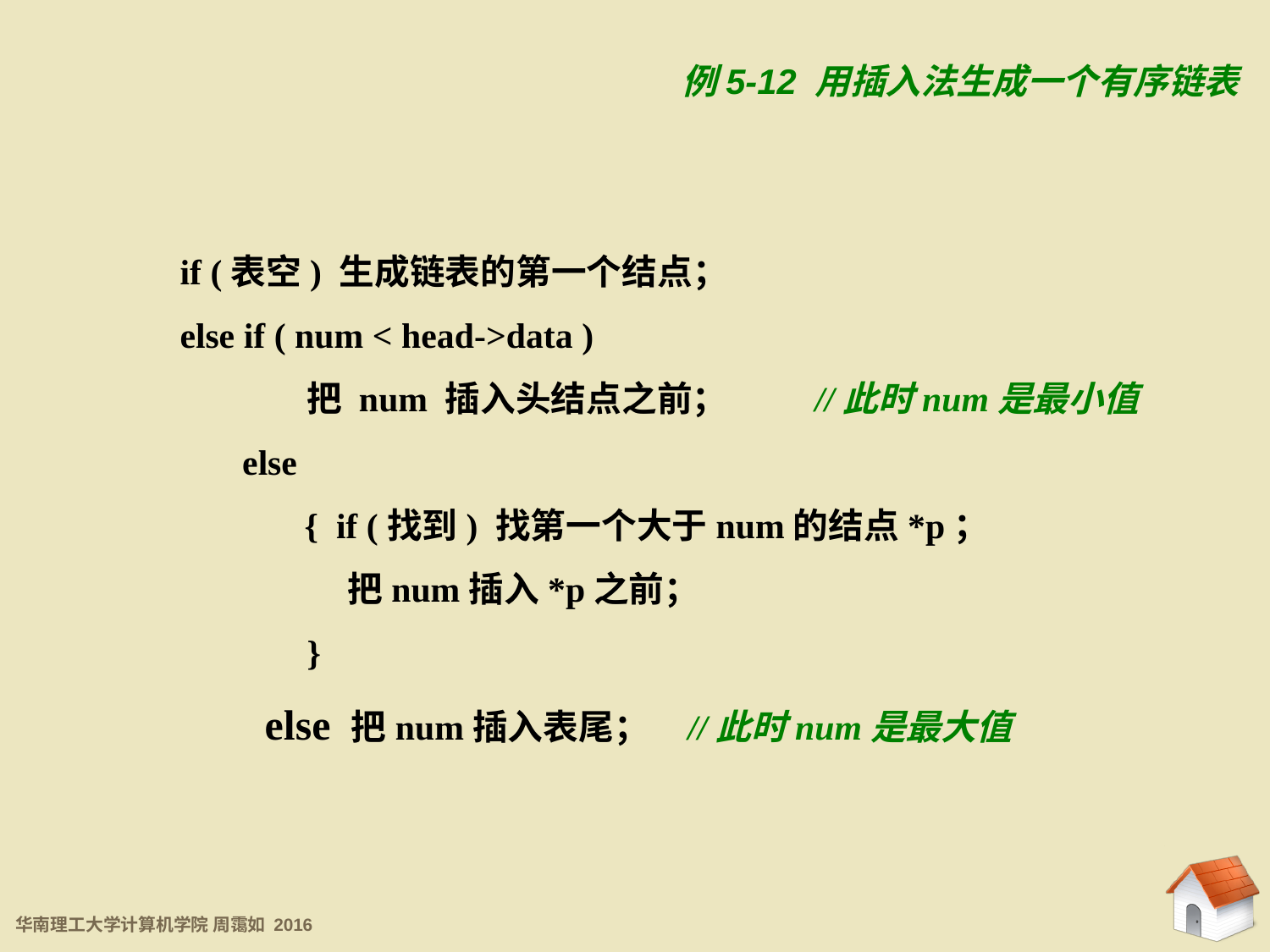

例5-12 用插入法生成一个有序链表
if (表空) 生成链表的第一个结点；
else if ( num < head->data )
	把 num 插入头结点之前； 	//此时num是最小值
       else
              {  if (找到) 找第一个大于num的结点*p；
	    把num插入*p之前；
	}
        else 把num插入表尾；	//此时num是最大值